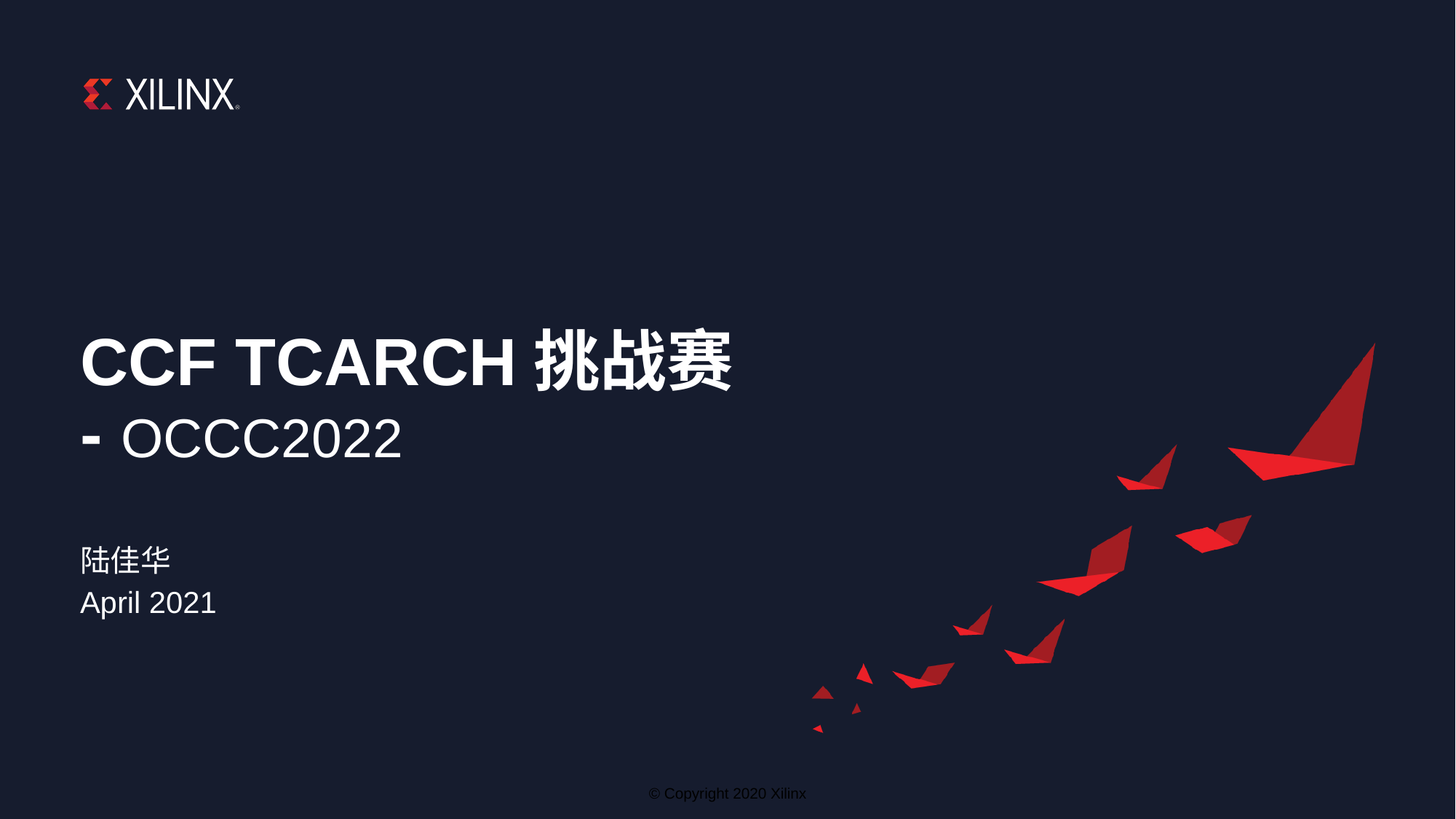

# CCF TCARCH挑战赛 - OCCC2022
陆佳华
April 2021